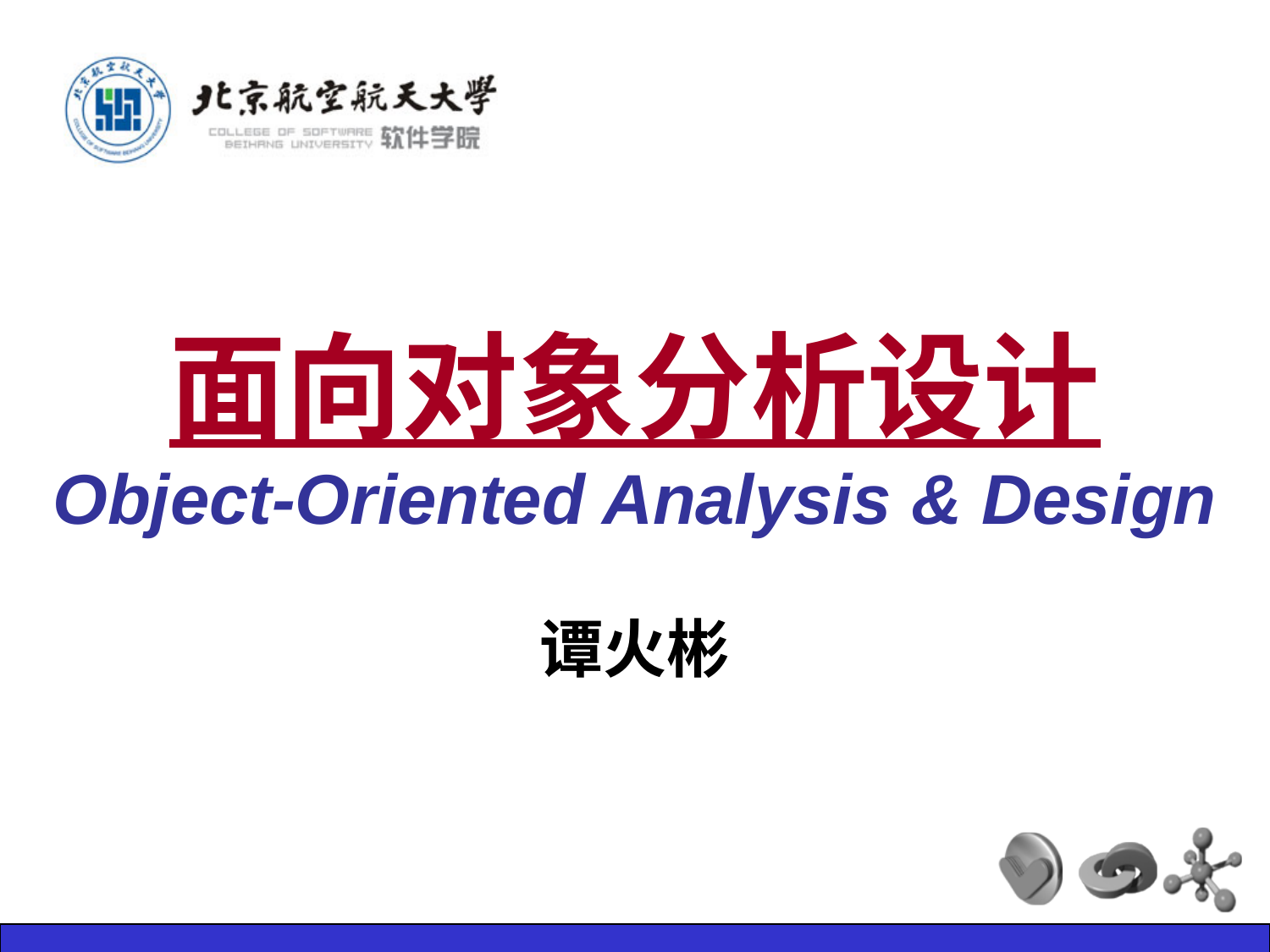

# 面向对象分析设计 Object-Oriented Analysis & Design
谭火彬